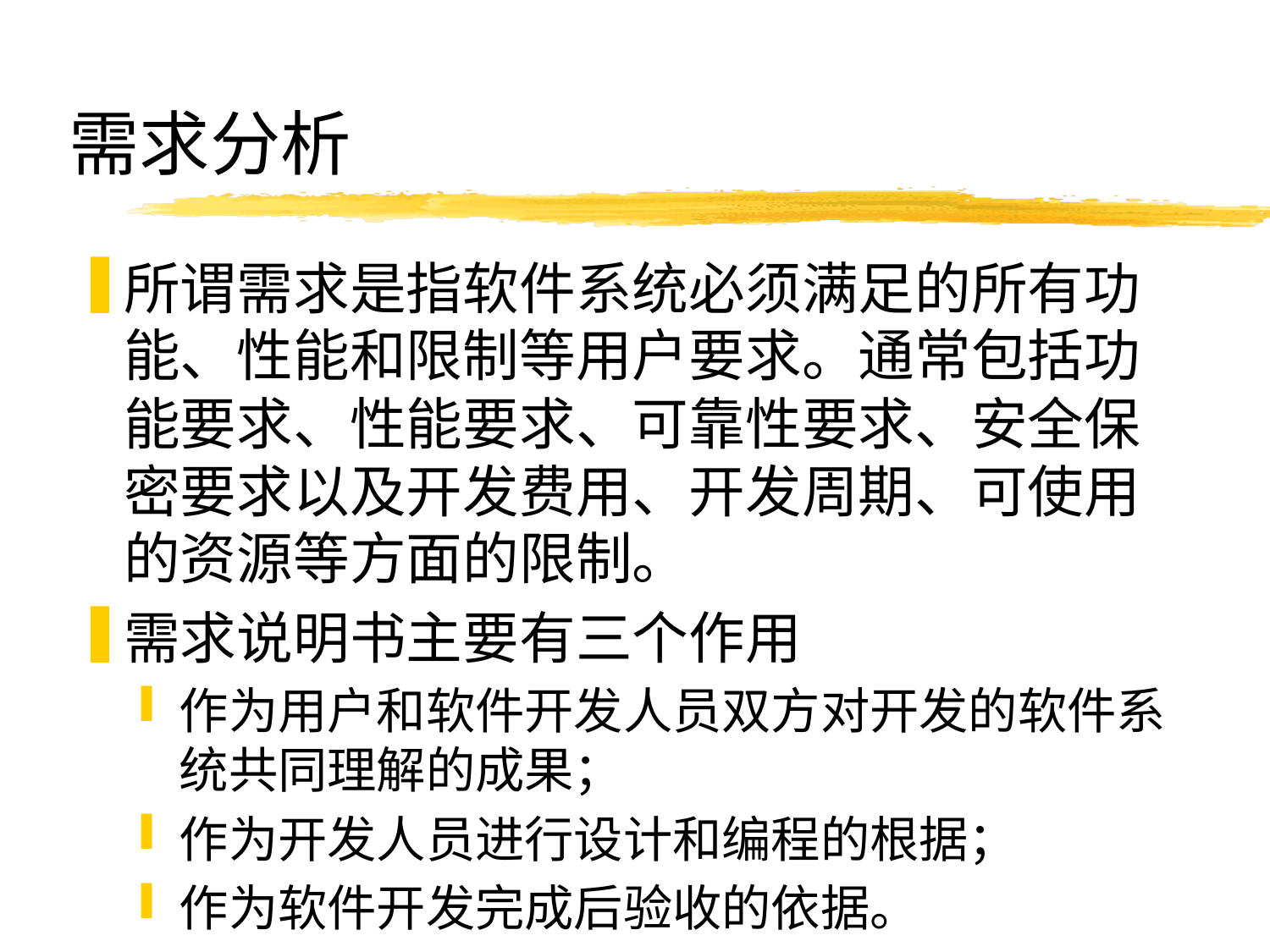

# 需求分析
所谓需求是指软件系统必须满足的所有功能、性能和限制等用户要求。通常包括功能要求、性能要求、可靠性要求、安全保密要求以及开发费用、开发周期、可使用的资源等方面的限制。
需求说明书主要有三个作用
作为用户和软件开发人员双方对开发的软件系统共同理解的成果；
作为开发人员进行设计和编程的根据；
作为软件开发完成后验收的依据。